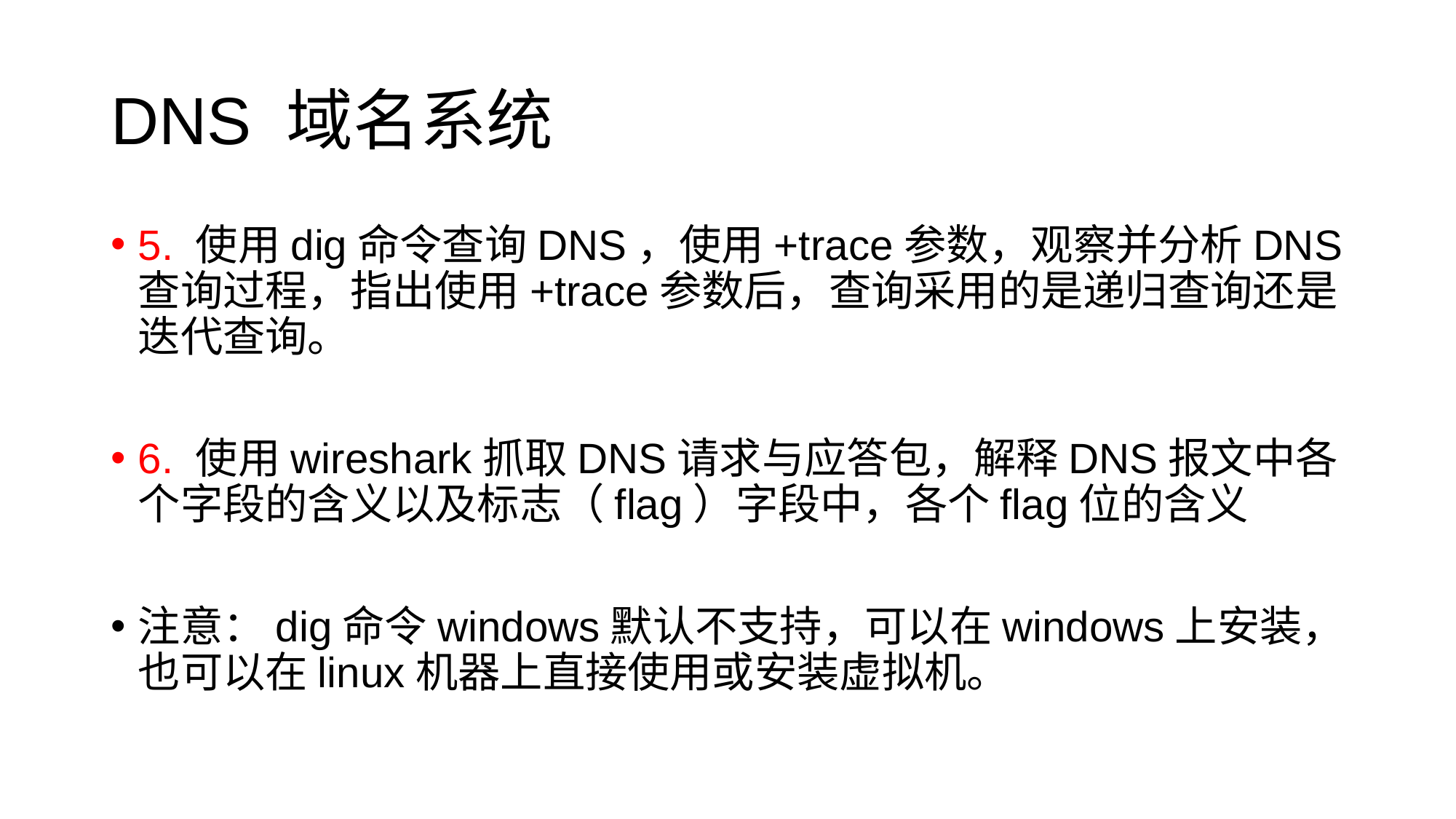

# DNS 域名系统
5. 使用dig命令查询DNS，使用+trace参数，观察并分析DNS查询过程，指出使用+trace参数后，查询采用的是递归查询还是迭代查询。

6. 使用wireshark抓取DNS请求与应答包，解释DNS报文中各个字段的含义以及标志（flag）字段中，各个flag位的含义

注意：dig命令windows默认不支持，可以在windows上安装，也可以在linux机器上直接使用或安装虚拟机。